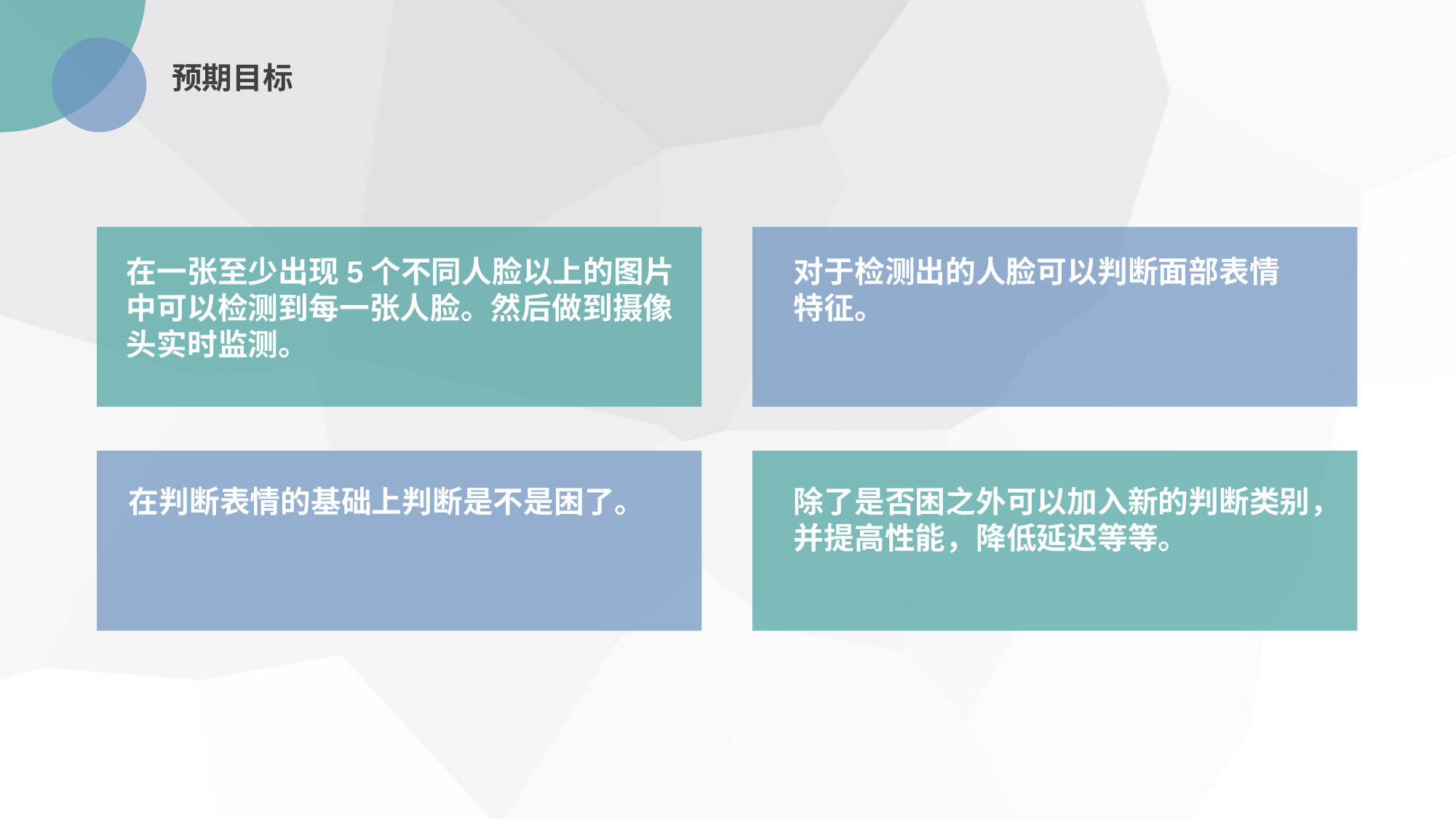

预期目标

在一张至少出现5个不同人脸以上的图片中可以检测到每一张人脸。然后做到摄像头实时监测。
对于检测出的人脸可以判断面部表情特征。

在判断表情的基础上判断是不是困了。
除了是否困之外可以加入新的判断类别，并提高性能，降低延迟等等。